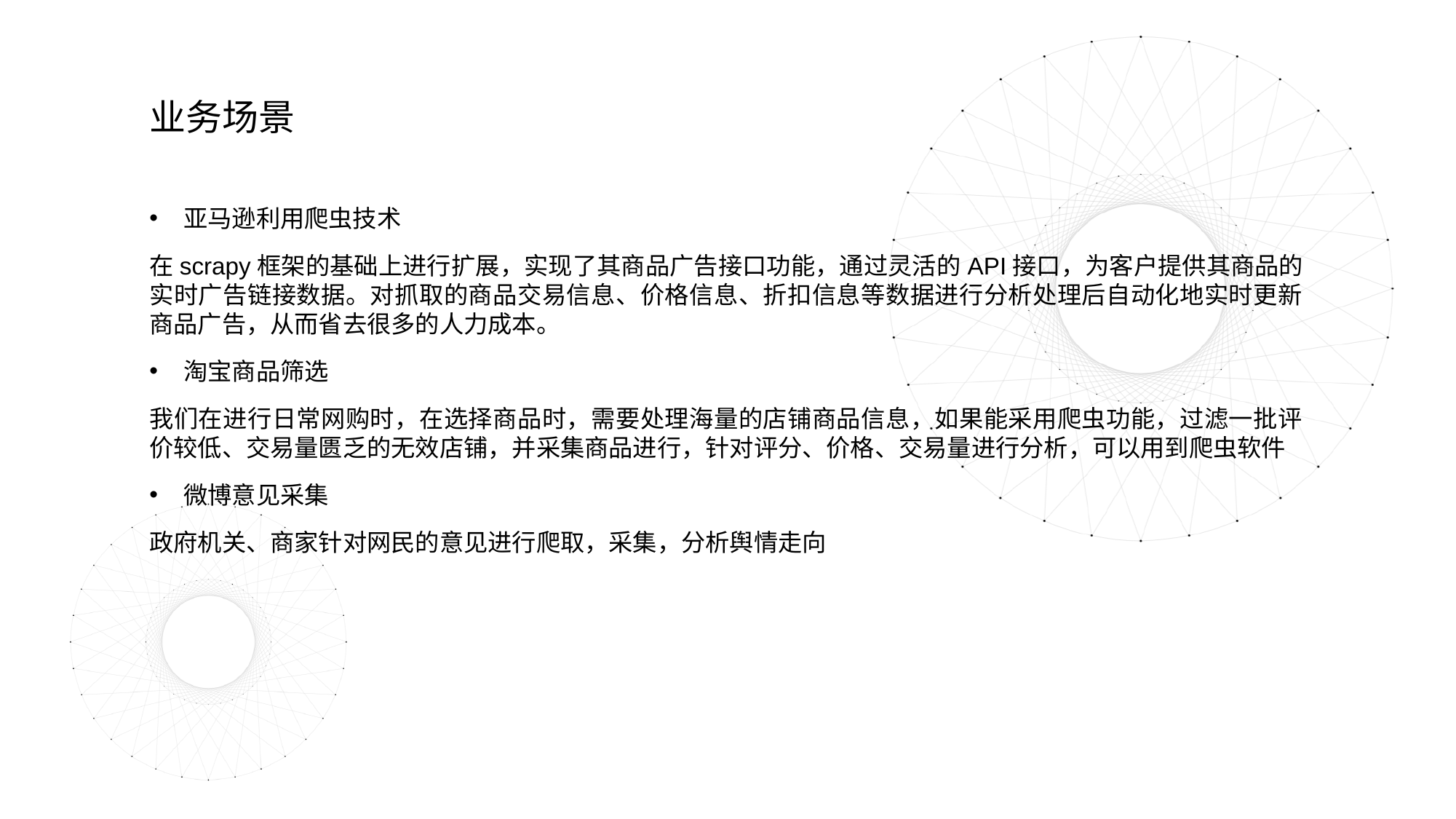

业务场景
亚马逊利用爬虫技术
在scrapy框架的基础上进行扩展，实现了其商品广告接口功能，通过灵活的API接口，为客户提供其商品的实时广告链接数据。对抓取的商品交易信息、价格信息、折扣信息等数据进行分析处理后自动化地实时更新商品广告，从而省去很多的人力成本。
淘宝商品筛选
我们在进行日常网购时，在选择商品时，需要处理海量的店铺商品信息，如果能采用爬虫功能，过滤一批评价较低、交易量匮乏的无效店铺，并采集商品进行，针对评分、价格、交易量进行分析，可以用到爬虫软件
微博意见采集
政府机关、商家针对网民的意见进行爬取，采集，分析舆情走向